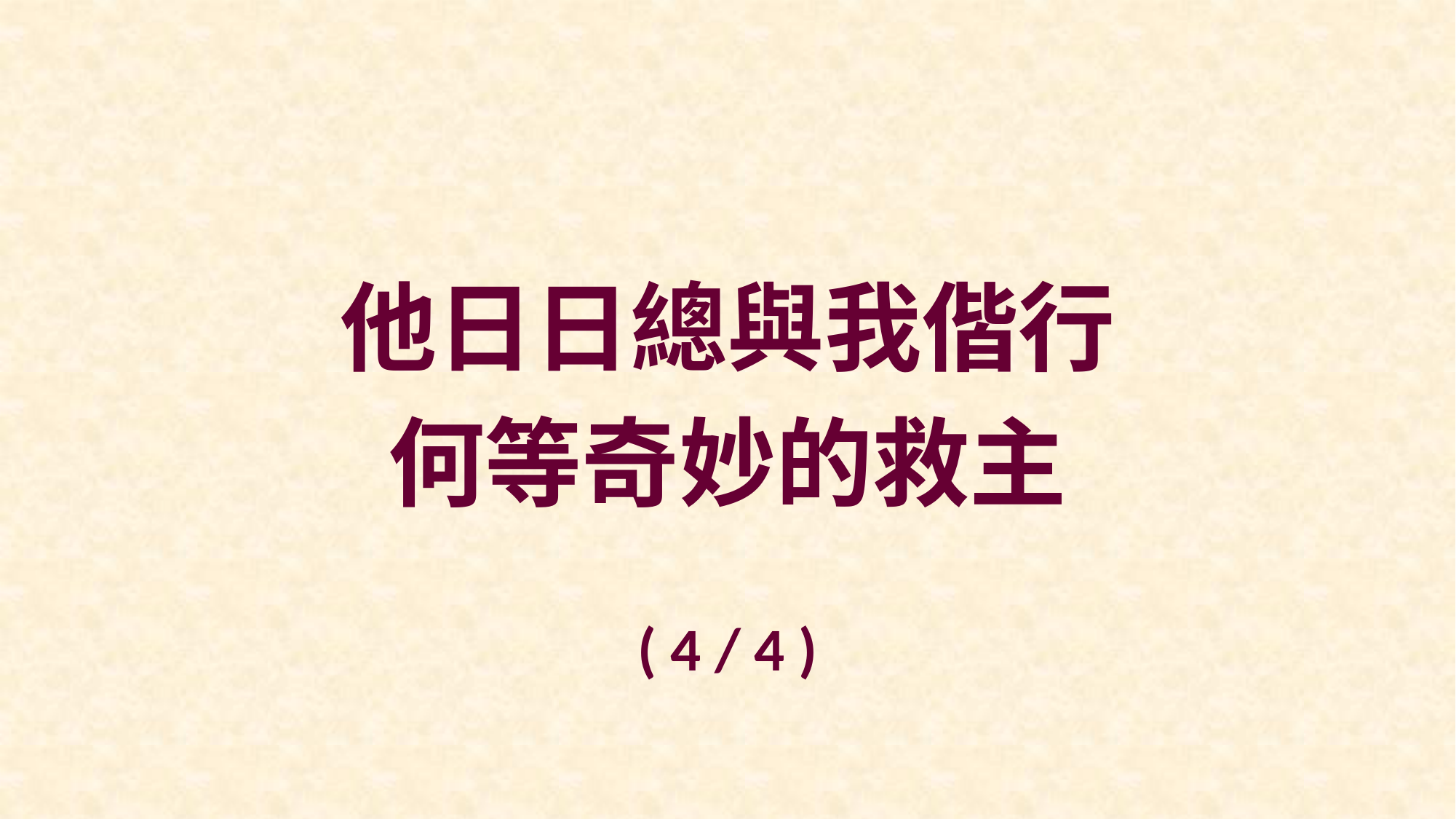

他日日總與我偕行
何等奇妙的救主
( 4 / 4 )